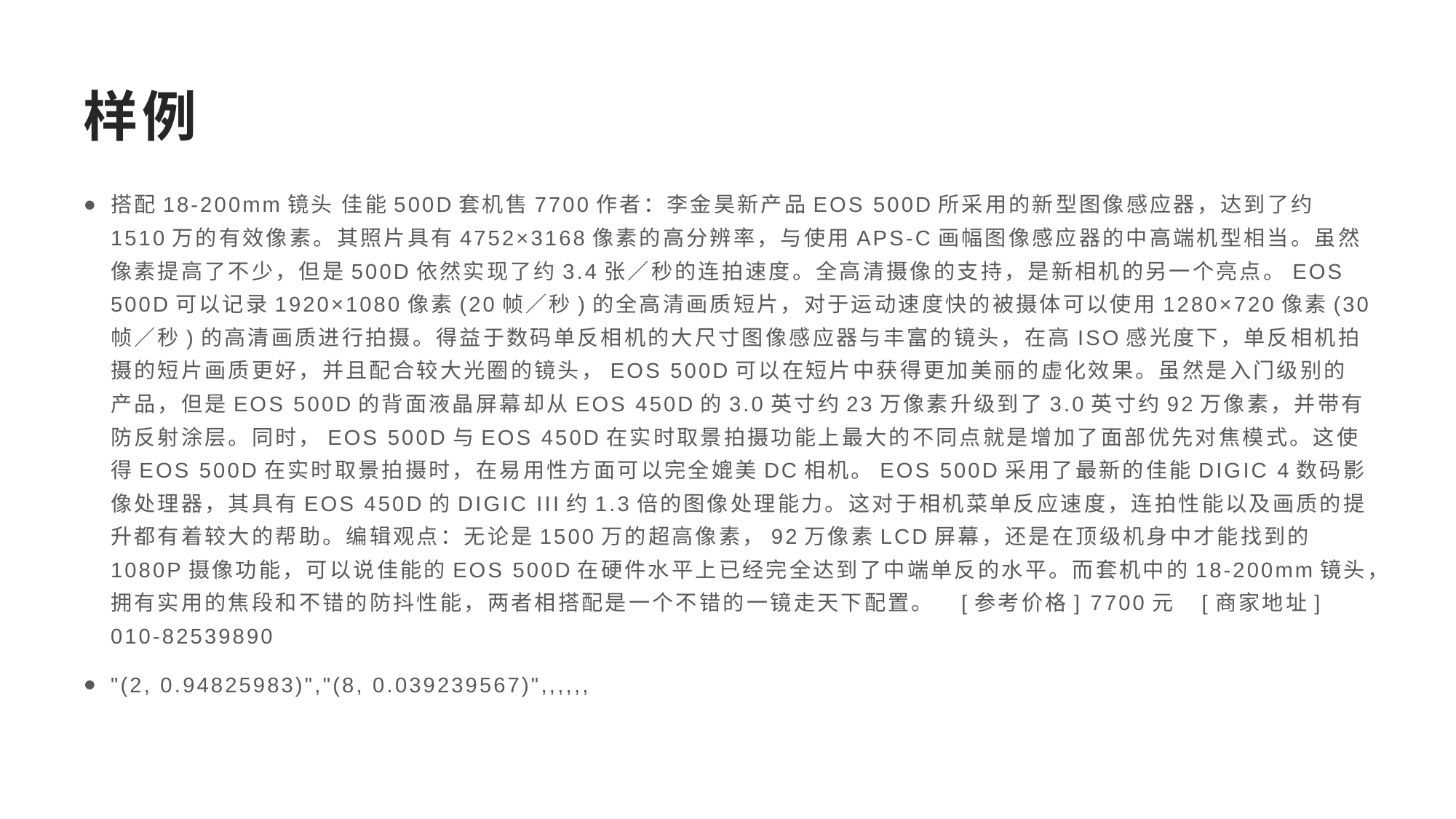

# 样例
搭配18-200mm镜头 佳能500D套机售7700作者：李金昊新产品EOS 500D所采用的新型图像感应器，达到了约1510万的有效像素。其照片具有4752×3168像素的高分辨率，与使用APS-C画幅图像感应器的中高端机型相当。虽然像素提高了不少，但是500D依然实现了约3.4张／秒的连拍速度。全高清摄像的支持，是新相机的另一个亮点。EOS 500D可以记录1920×1080像素(20帧／秒)的全高清画质短片，对于运动速度快的被摄体可以使用1280×720像素(30帧／秒)的高清画质进行拍摄。得益于数码单反相机的大尺寸图像感应器与丰富的镜头，在高ISO感光度下，单反相机拍摄的短片画质更好，并且配合较大光圈的镜头，EOS 500D可以在短片中获得更加美丽的虚化效果。虽然是入门级别的产品，但是EOS 500D的背面液晶屏幕却从EOS 450D的3.0英寸约23万像素升级到了3.0英寸约92万像素，并带有防反射涂层。同时，EOS 500D与EOS 450D在实时取景拍摄功能上最大的不同点就是增加了面部优先对焦模式。这使得EOS 500D在实时取景拍摄时，在易用性方面可以完全媲美DC相机。EOS 500D采用了最新的佳能DIGIC 4数码影像处理器，其具有EOS 450D的DIGIC III约1.3倍的图像处理能力。这对于相机菜单反应速度，连拍性能以及画质的提升都有着较大的帮助。编辑观点：无论是1500万的超高像素，92万像素LCD屏幕，还是在顶级机身中才能找到的1080P摄像功能，可以说佳能的EOS 500D在硬件水平上已经完全达到了中端单反的水平。而套机中的18-200mm镜头，拥有实用的焦段和不错的防抖性能，两者相搭配是一个不错的一镜走天下配置。   [参考价格] 7700元   [商家地址] 010-82539890
"(2, 0.94825983)","(8, 0.039239567)",,,,,,